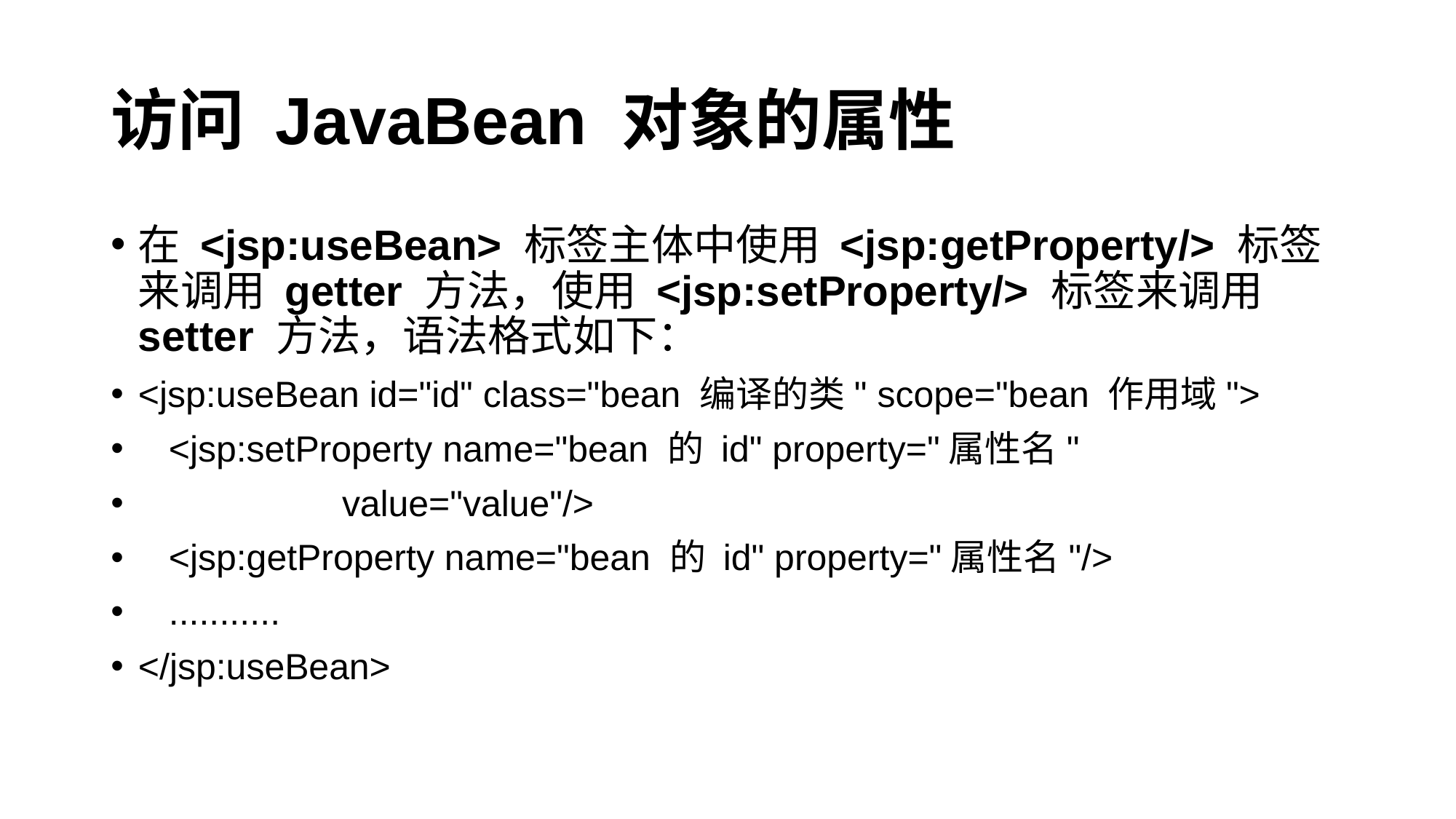

# 访问 JavaBean 对象的属性
在 <jsp:useBean> 标签主体中使用 <jsp:getProperty/> 标签来调用 getter 方法，使用 <jsp:setProperty/> 标签来调用 setter 方法，语法格式如下：
<jsp:useBean id="id" class="bean 编译的类" scope="bean 作用域">
   <jsp:setProperty name="bean 的 id" property="属性名"
                    value="value"/>
   <jsp:getProperty name="bean 的 id" property="属性名"/>
   ...........
</jsp:useBean>